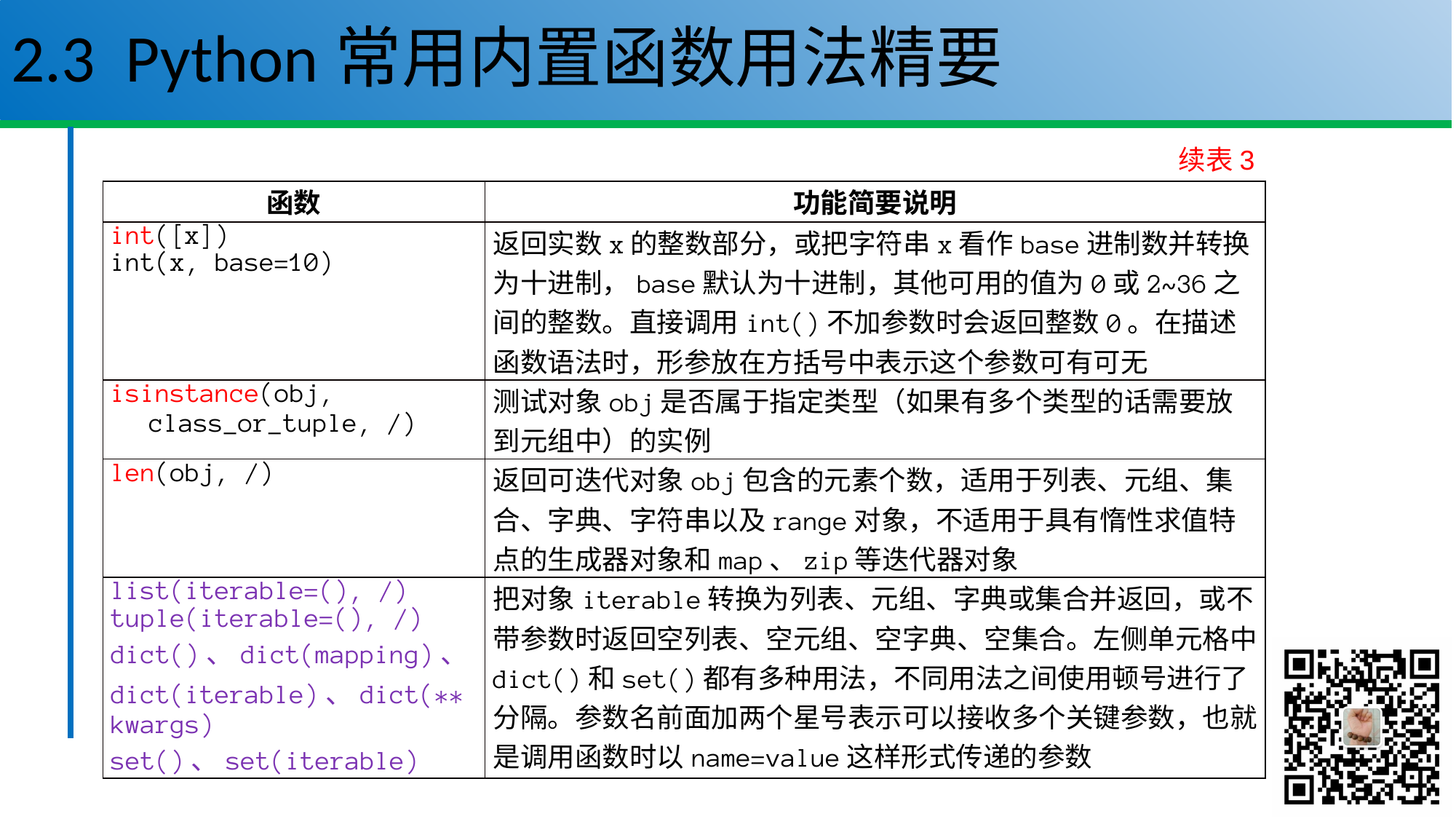

# 2.3  Python常用内置函数用法精要
续表3
| 函数 | 功能简要说明 |
| --- | --- |
| int([x]) int(x, base=10) | 返回实数x的整数部分，或把字符串x看作base进制数并转换为十进制，base默认为十进制，其他可用的值为0或2~36之间的整数。直接调用int()不加参数时会返回整数0。在描述函数语法时，形参放在方括号中表示这个参数可有可无 |
| isinstance(obj, class\_or\_tuple, /) | 测试对象obj是否属于指定类型（如果有多个类型的话需要放到元组中）的实例 |
| len(obj, /) | 返回可迭代对象obj包含的元素个数，适用于列表、元组、集合、字典、字符串以及range对象，不适用于具有惰性求值特点的生成器对象和map、zip等迭代器对象 |
| list(iterable=(), /) tuple(iterable=(), /) dict()、dict(mapping)、dict(iterable)、dict(\*\*kwargs) set()、set(iterable) | 把对象iterable转换为列表、元组、字典或集合并返回，或不带参数时返回空列表、空元组、空字典、空集合。左侧单元格中dict()和set()都有多种用法，不同用法之间使用顿号进行了分隔。参数名前面加两个星号表示可以接收多个关键参数，也就是调用函数时以name=value这样形式传递的参数 |
41